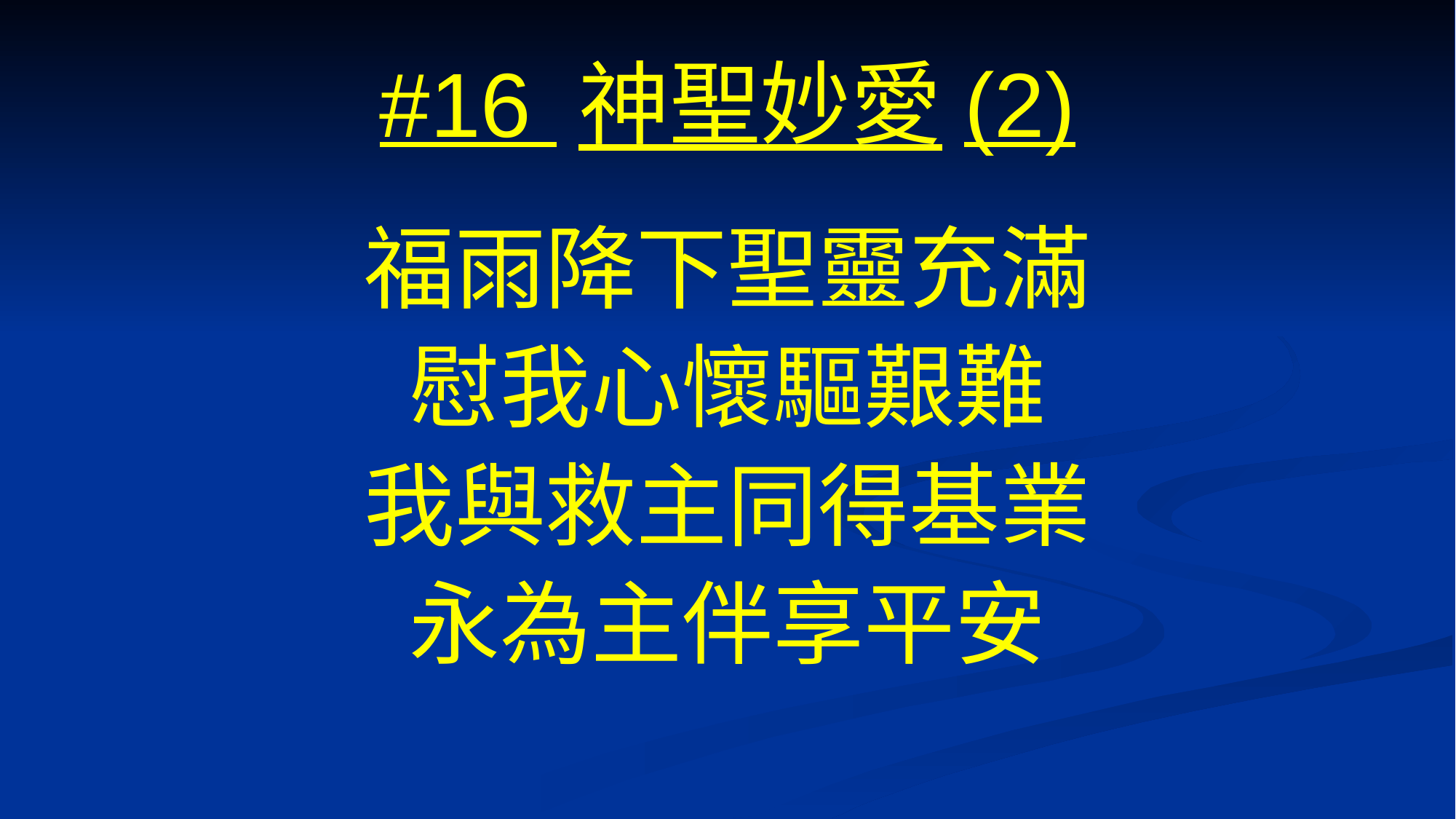

# #16 神聖妙愛(2)
福雨降下聖靈充滿
慰我心懷驅艱難
我與救主同得基業
永為主伴享平安